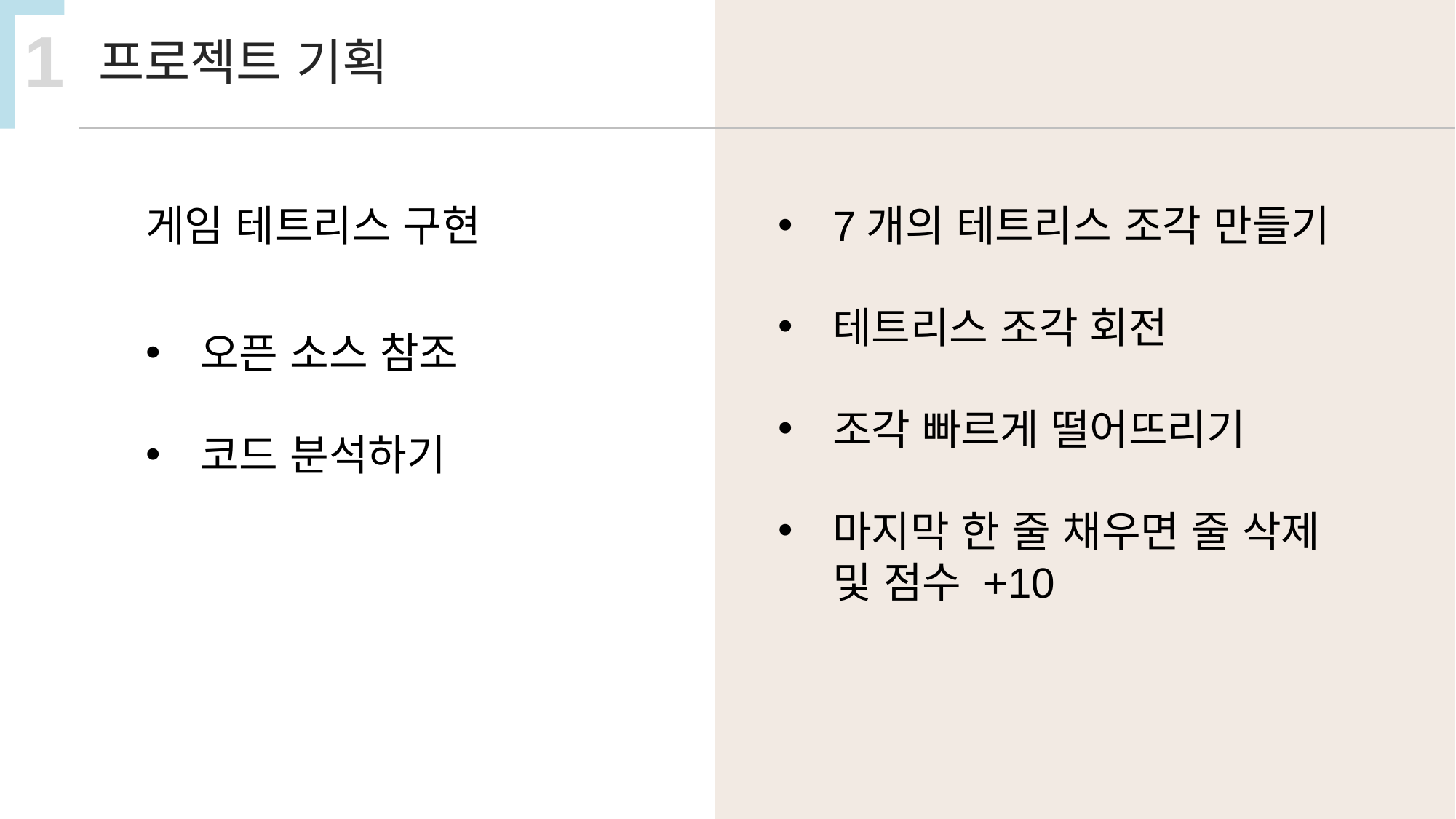

1
프로젝트 기획

게임 테트리스 구현
7개의 테트리스 조각 만들기

테트리스 조각 회전

조각 빠르게 떨어뜨리기

마지막 한 줄 채우면 줄 삭제 및 점수 +10

오픈 소스 참조

코드 분석하기